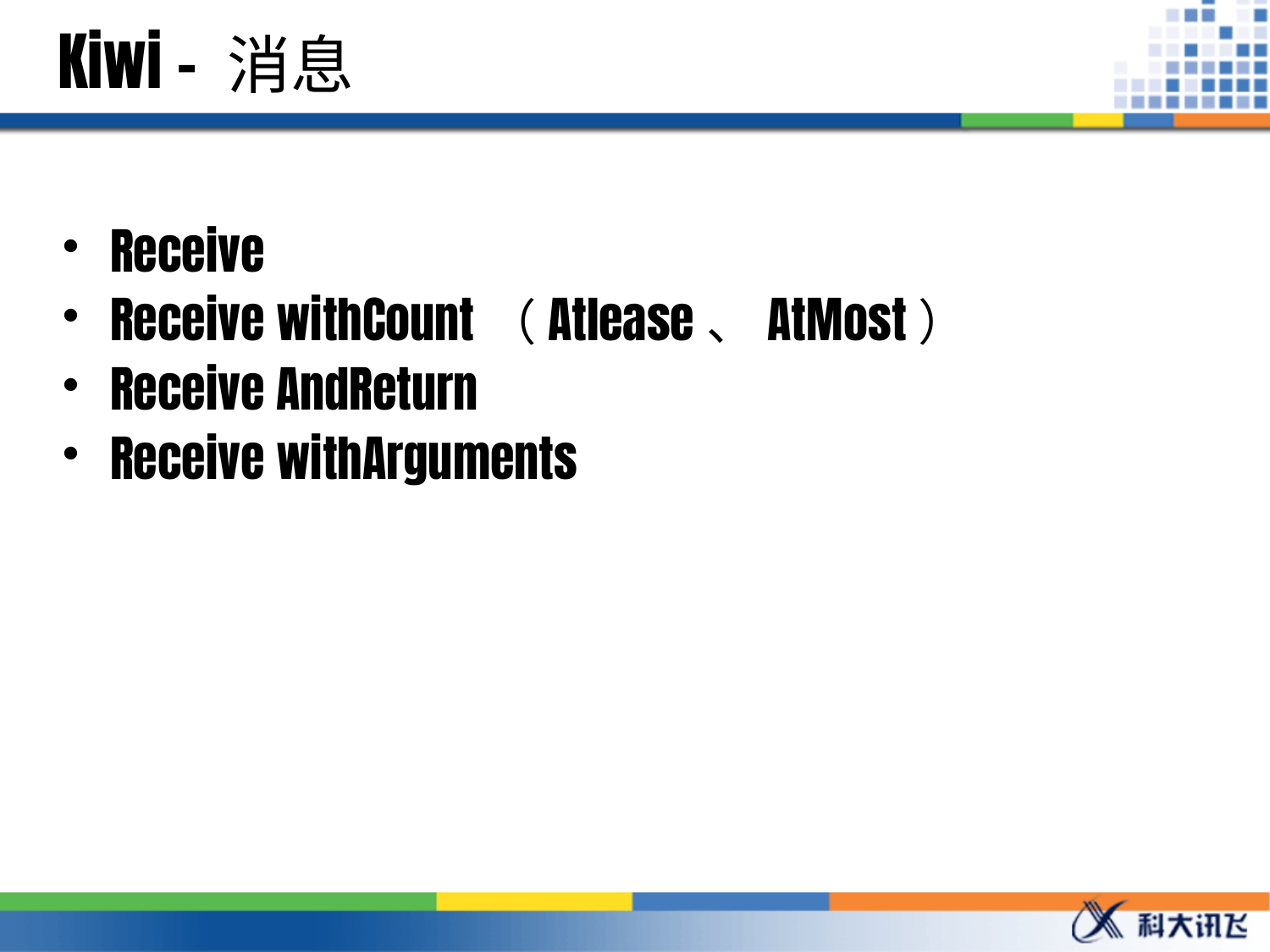

# Kiwi – 消息
Receive
Receive withCount（Atlease、AtMost）
Receive AndReturn
Receive withArguments